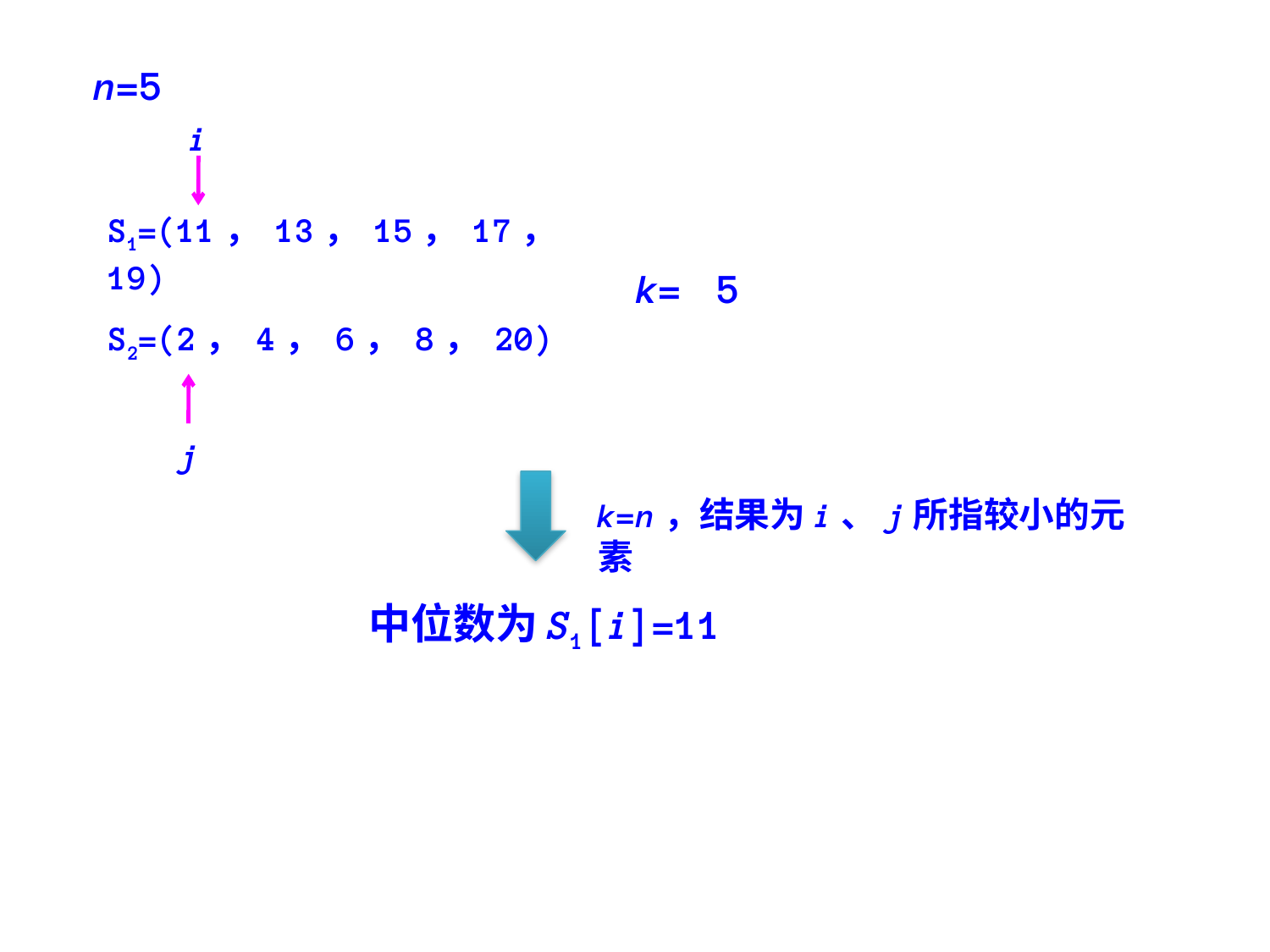

n=5
i
S1=(11， 13， 15， 17， 19)
k=
1
2
3
4
5
S2=(2， 4， 6， 8， 20)
j

中位数为S1[i]=11
k=n，结果为i、j所指较小的元素